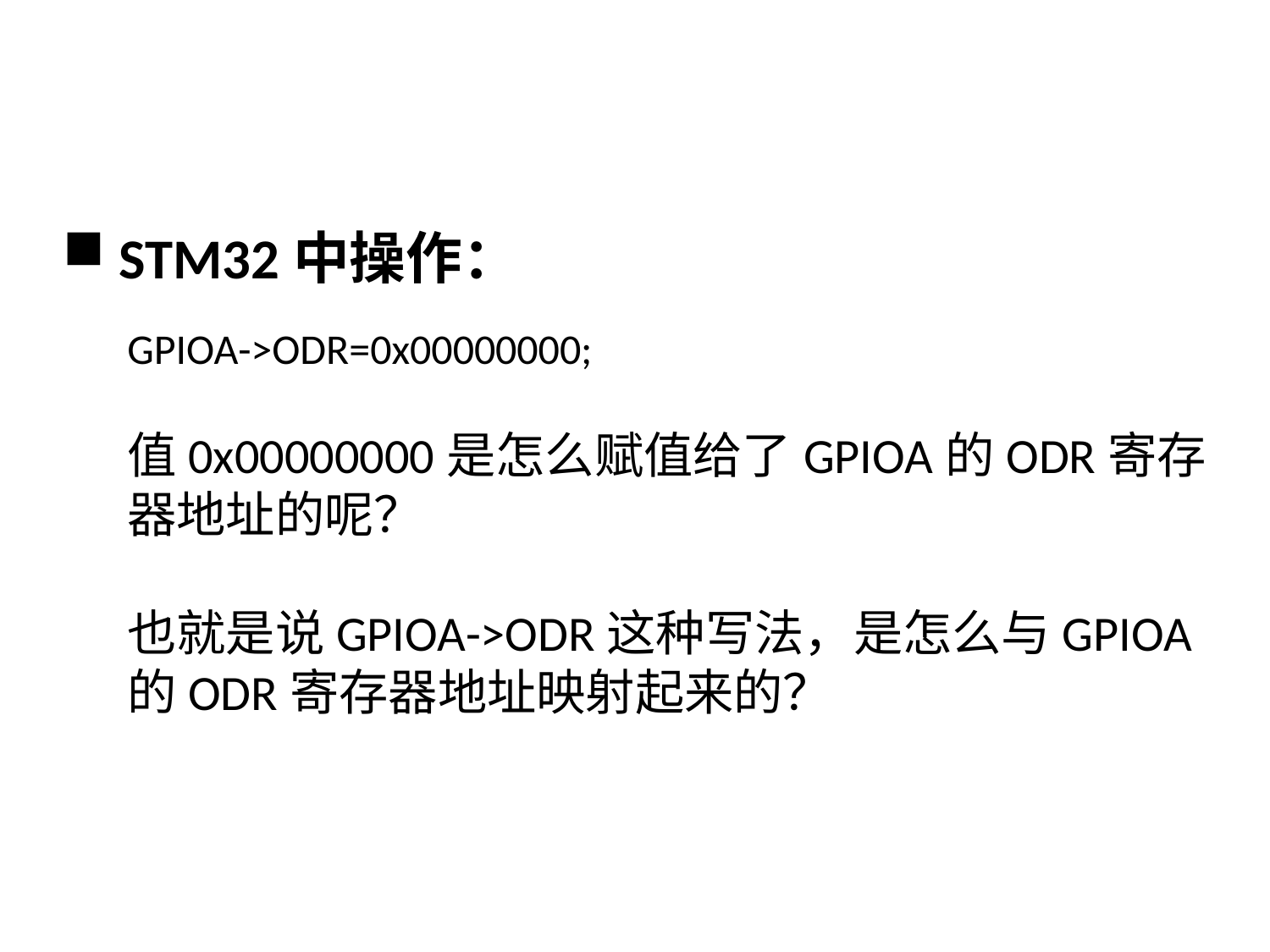

STM32中操作：

GPIOA->ODR=0x00000000;

值0x00000000是怎么赋值给了GPIOA的ODR寄存器地址的呢？

也就是说GPIOA->ODR这种写法，是怎么与GPIOA的ODR寄存器地址映射起来的？